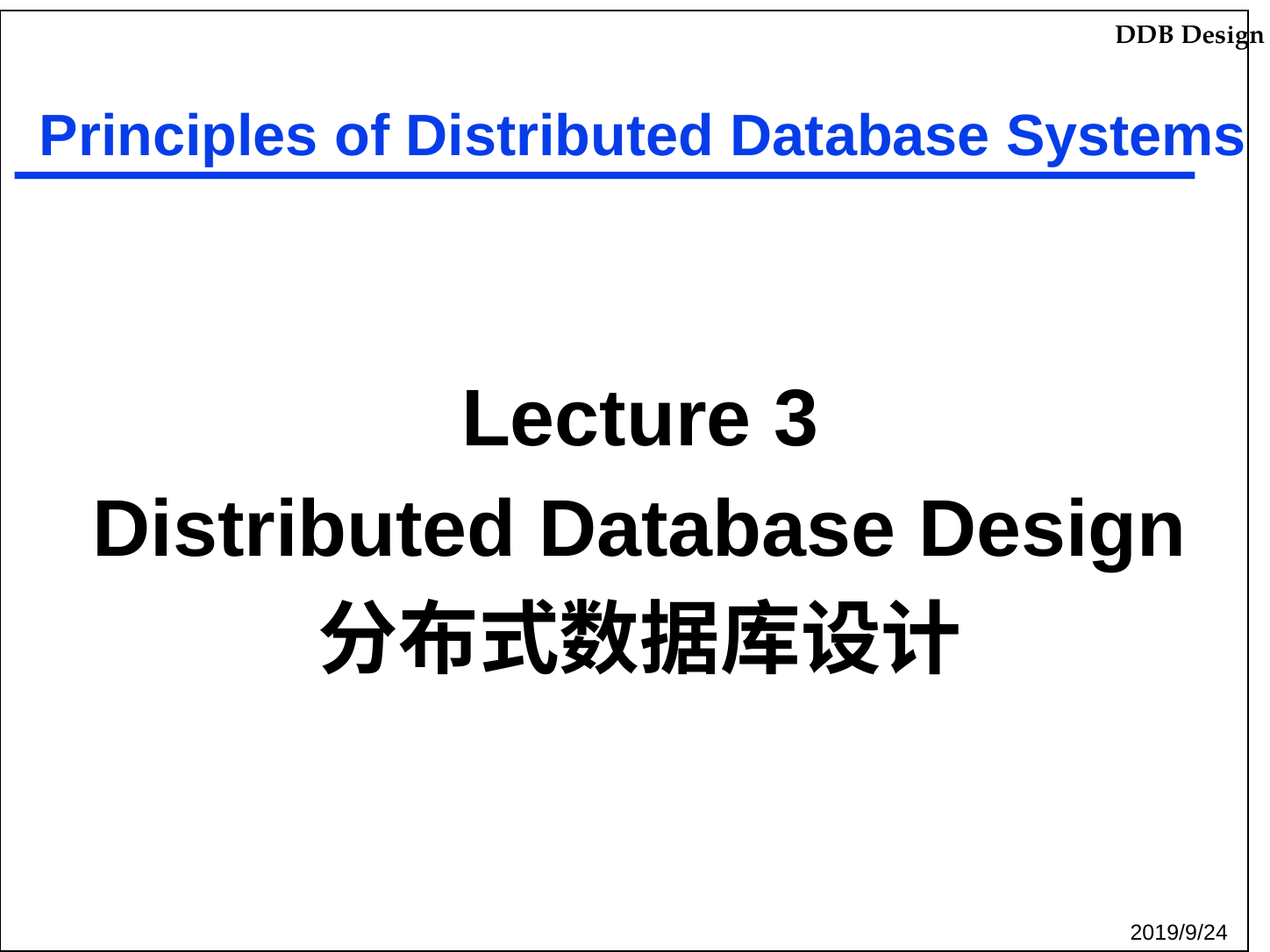

# Principles of Distributed Database Systems

Lecture 3
Distributed Database Design
分布式数据库设计